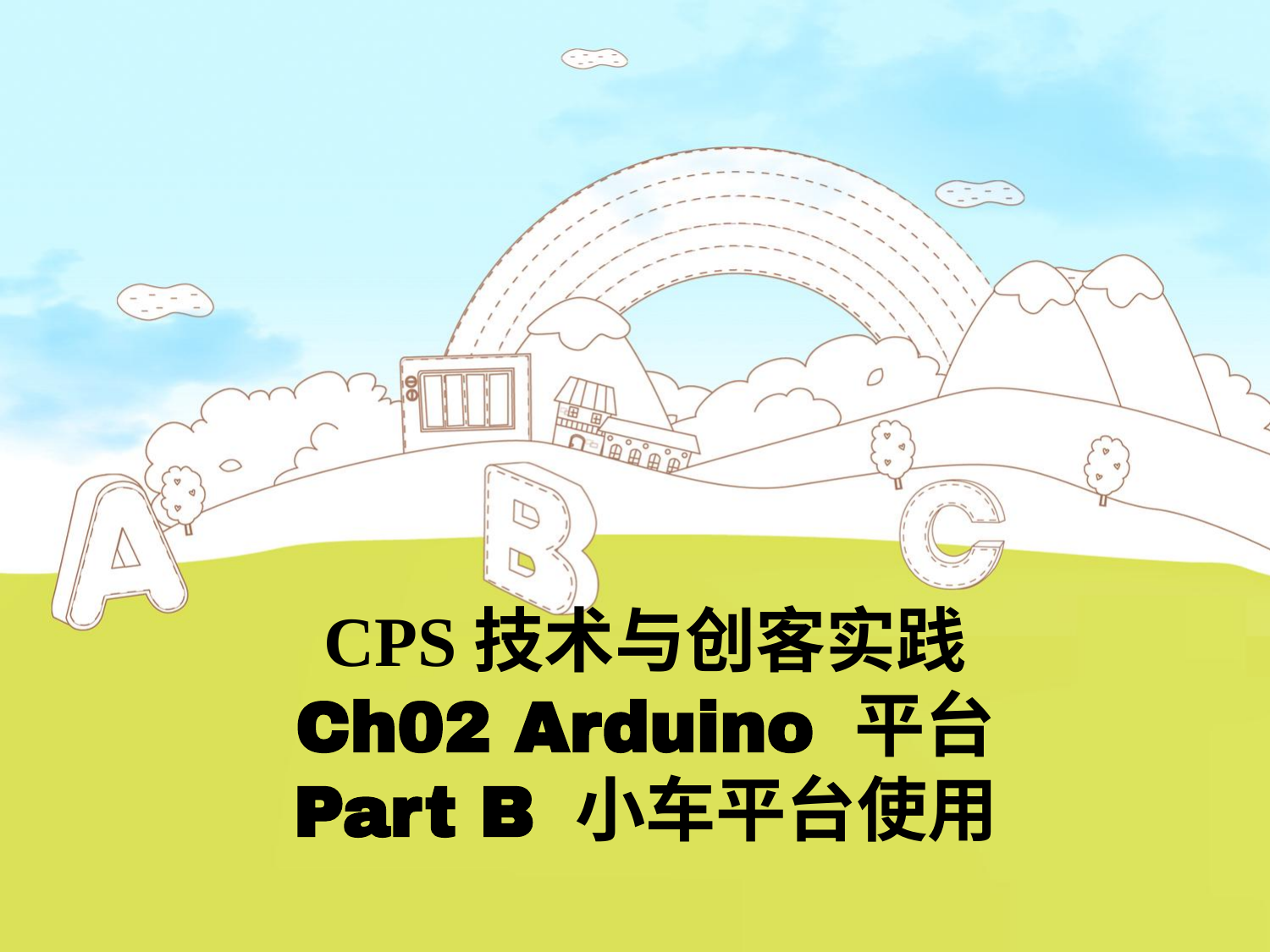

# CPS技术与创客实践 Ch02 Arduino 平台 Part B 小车平台使用